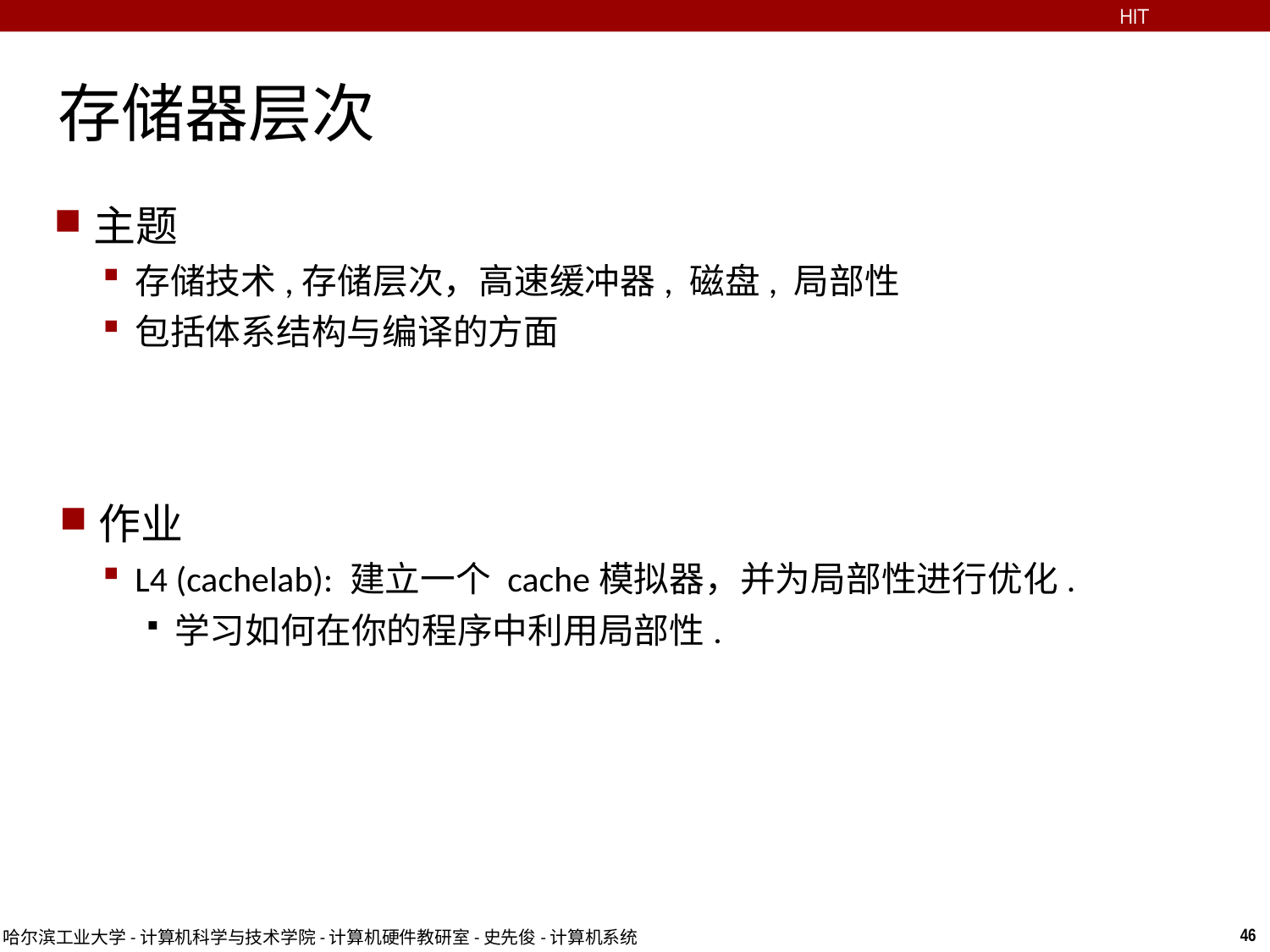

HIT
# 存储器层次
主题
存储技术,存储层次，高速缓冲器, 磁盘, 局部性
包括体系结构与编译的方面

作业
L4 (cachelab): 建立一个 cache模拟器，并为局部性进行优化.
学习如何在你的程序中利用局部性.